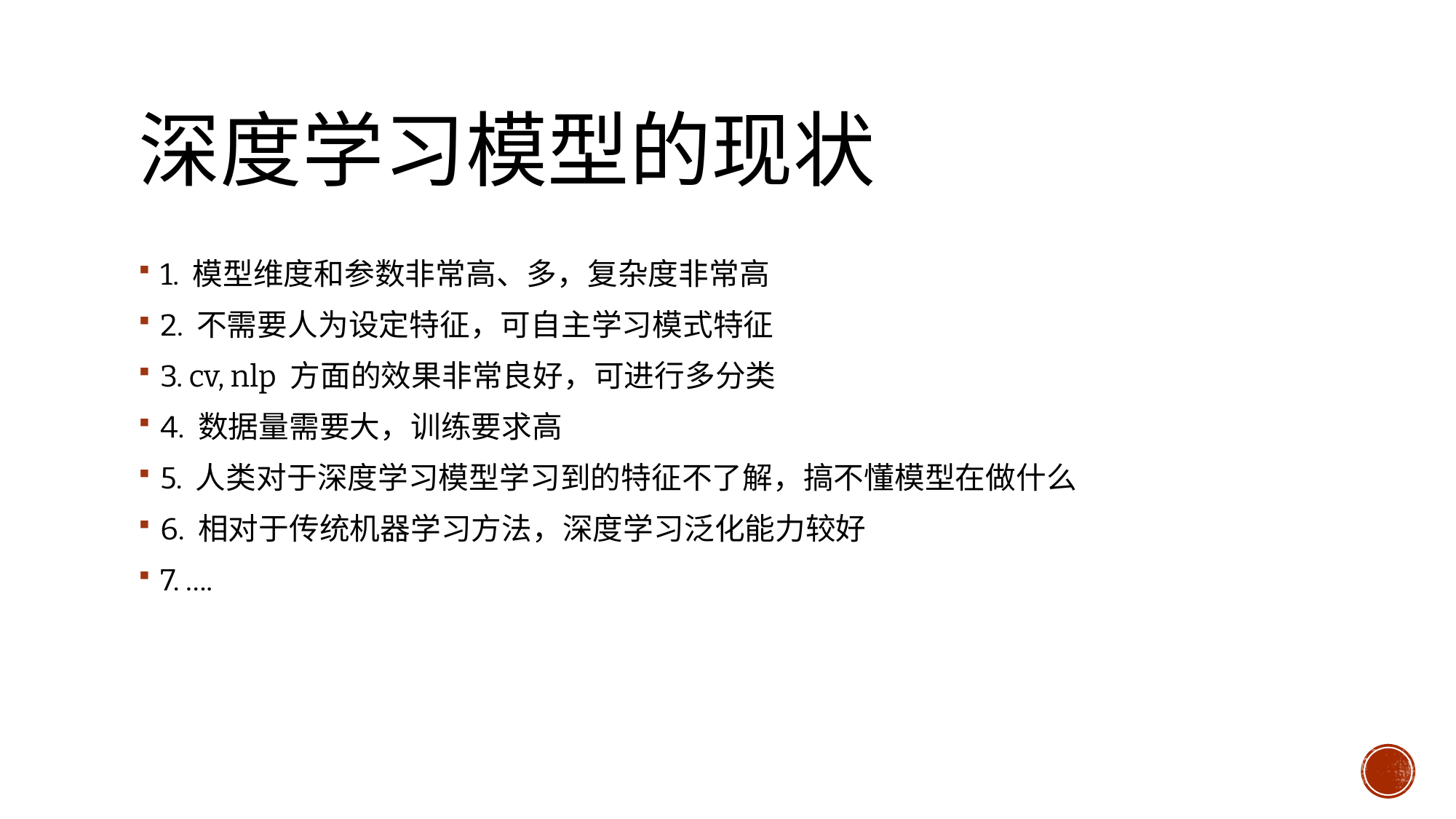

# 深度学习模型的现状
1. 模型维度和参数非常高、多，复杂度非常高
2. 不需要人为设定特征，可自主学习模式特征
3. cv, nlp 方面的效果非常良好，可进行多分类
4. 数据量需要大，训练要求高
5. 人类对于深度学习模型学习到的特征不了解，搞不懂模型在做什么
6. 相对于传统机器学习方法，深度学习泛化能力较好
7. ….